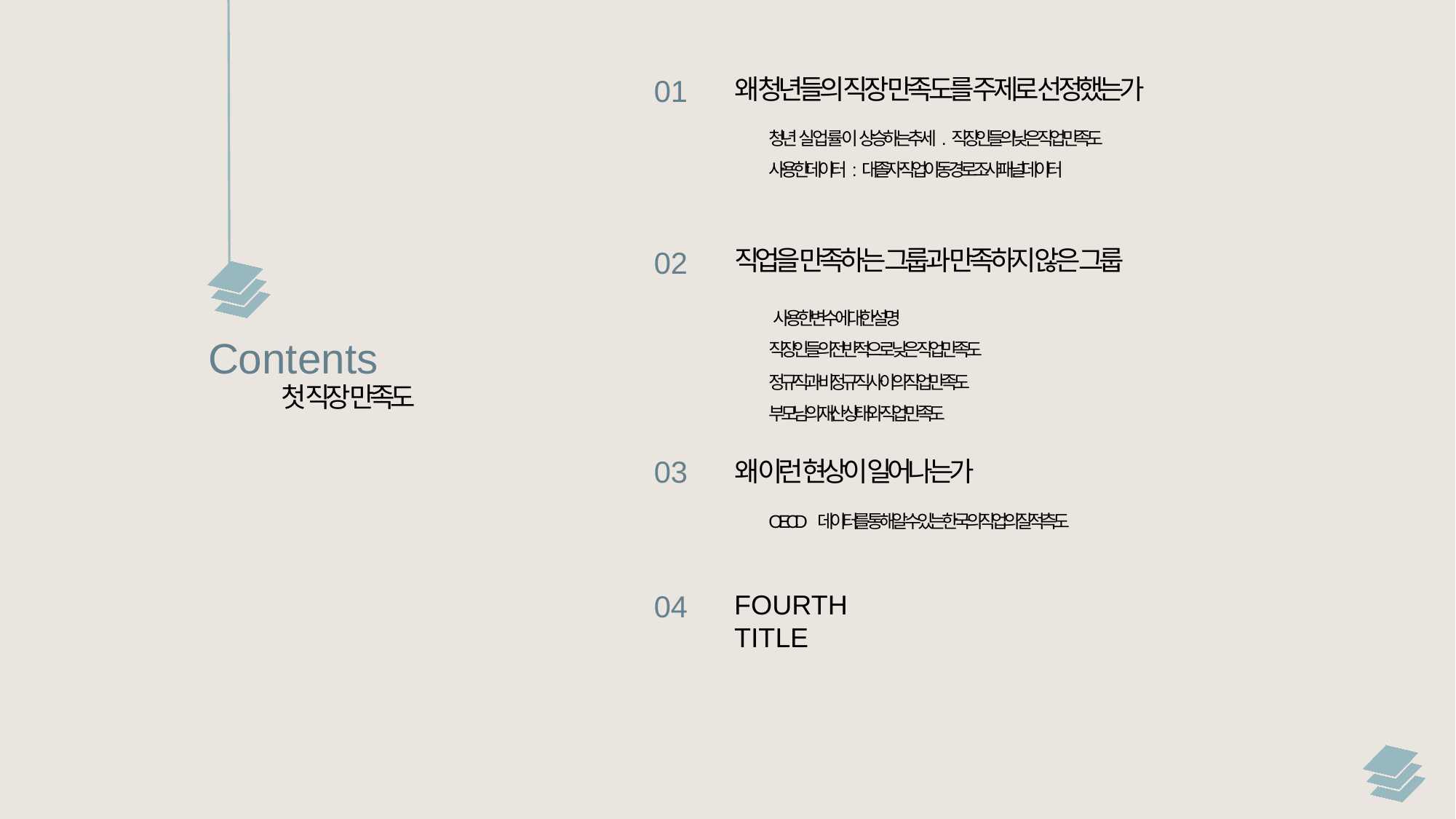

01
왜 청년들의 직장 만족도를 주제로 선정했는가
청년 실업률이 상승하는 추세. 직장인들의 낮은 직업 만족도
사용한 데이터 : 대졸자 직업 이동 경로조사 패널데이터
02
직업을 만족하는 그룹과 만족하지 않은 그룹

사용한 변수에 대한 설명
Contents
직장인들의 전반적으로 낮은 직업 만족도
정규직과 비정규직 사이의 직업 만족도
첫 직장 만족도
부모님의 재산 상태와 직업 만족도
03
왜 이런 현상이 일어나는가
OECD  데이터를 통해 알 수 있는 한국의 직업의 질적 측도
04
FOURTH TITLE